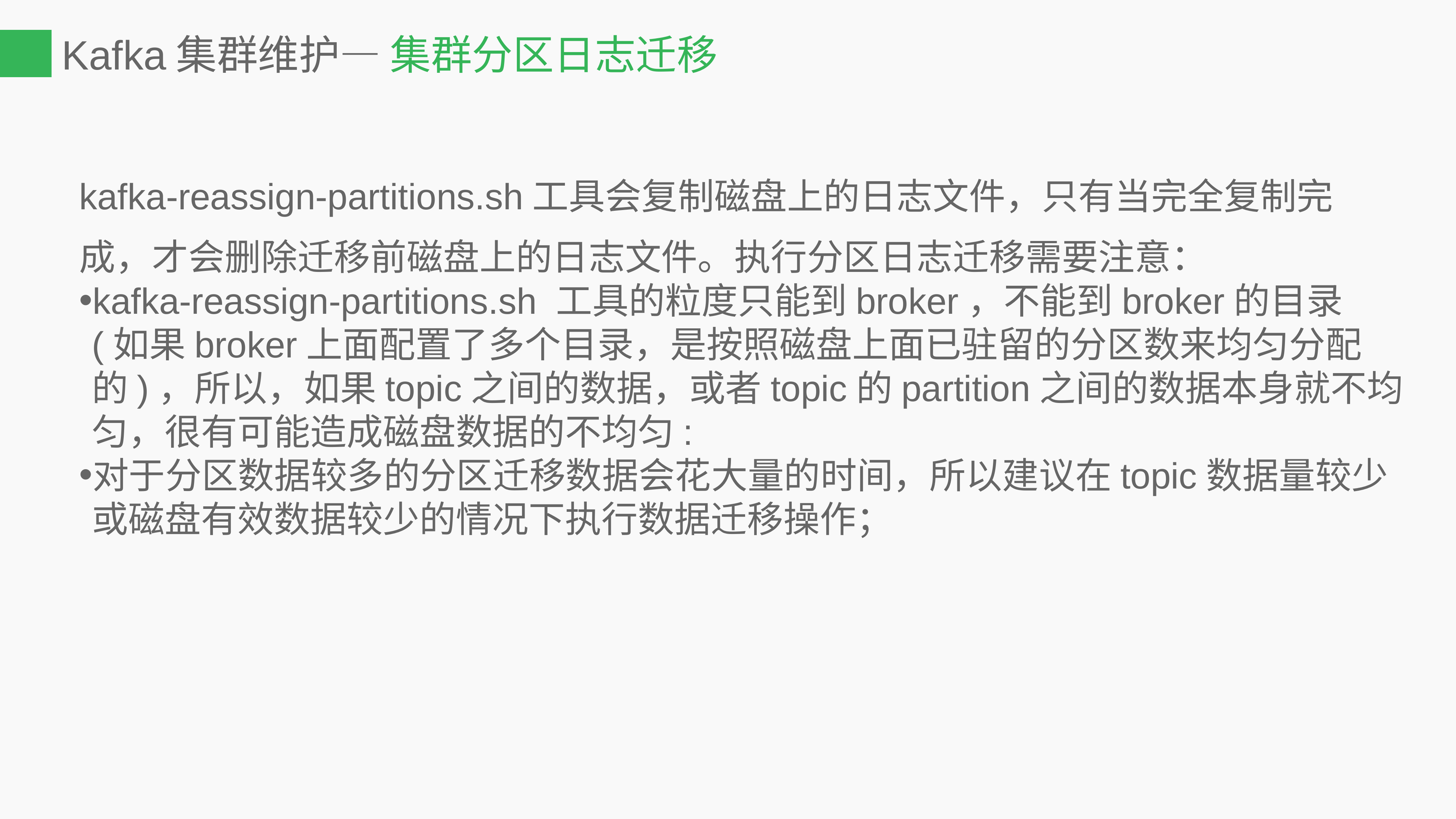

Kafka集群维护— 集群分区日志迁移
kafka-reassign-partitions.sh工具会复制磁盘上的日志文件，只有当完全复制完成，才会删除迁移前磁盘上的日志文件。执行分区日志迁移需要注意：
kafka-reassign-partitions.sh 工具的粒度只能到broker，不能到broker的目录(如果broker上面配置了多个目录，是按照磁盘上面已驻留的分区数来均匀分配的)，所以，如果topic之间的数据，或者topic的partition之间的数据本身就不均匀，很有可能造成磁盘数据的不均匀:
对于分区数据较多的分区迁移数据会花大量的时间，所以建议在topic数据量较少或磁盘有效数据较少的情况下执行数据迁移操作；